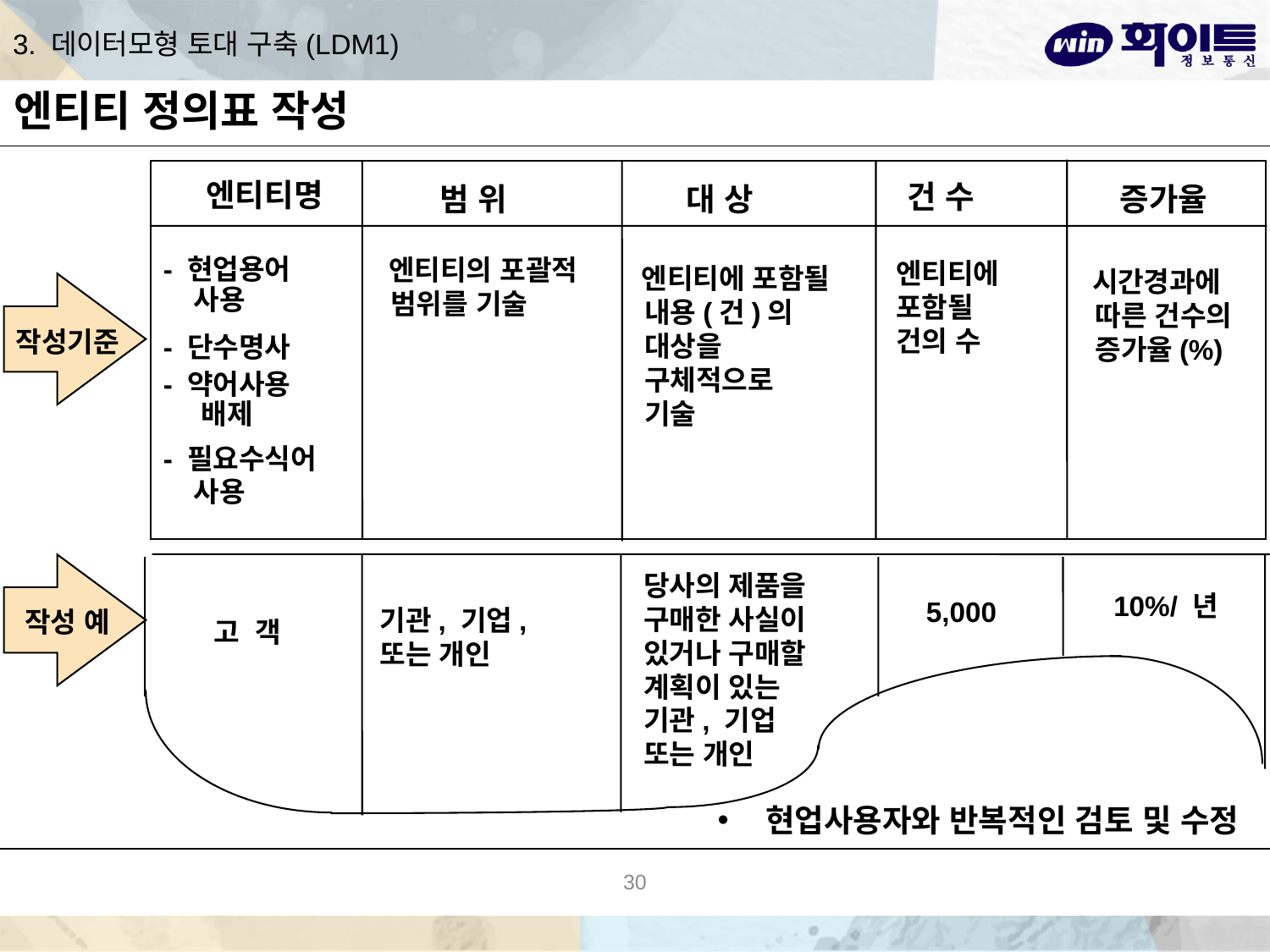

# 3. 데이터모형 토대 구축(LDM1)
엔티티 정의표 작성

엔티티명
건 수
범 위
대 상
증가율

- 현업용어
   사용
- 단수명사
- 약어사용
    배제
- 필요수식어
   사용
 엔티티의 포괄적
 범위를 기술
엔티티에
포함될
건의 수
  엔티티에 포함될
  내용(건)의
  대상을
  구체적으로
  기술
  시간경과에
  따른 건수의
  증가율(%)

작성기준

당사의 제품을
구매한 사실이
있거나 구매할
계획이 있는
기관, 기업
또는 개인
10%/ 년
5,000
기관, 기업,
또는 개인
작성 예
고  객

현업사용자와 반복적인 검토 및 수정

30